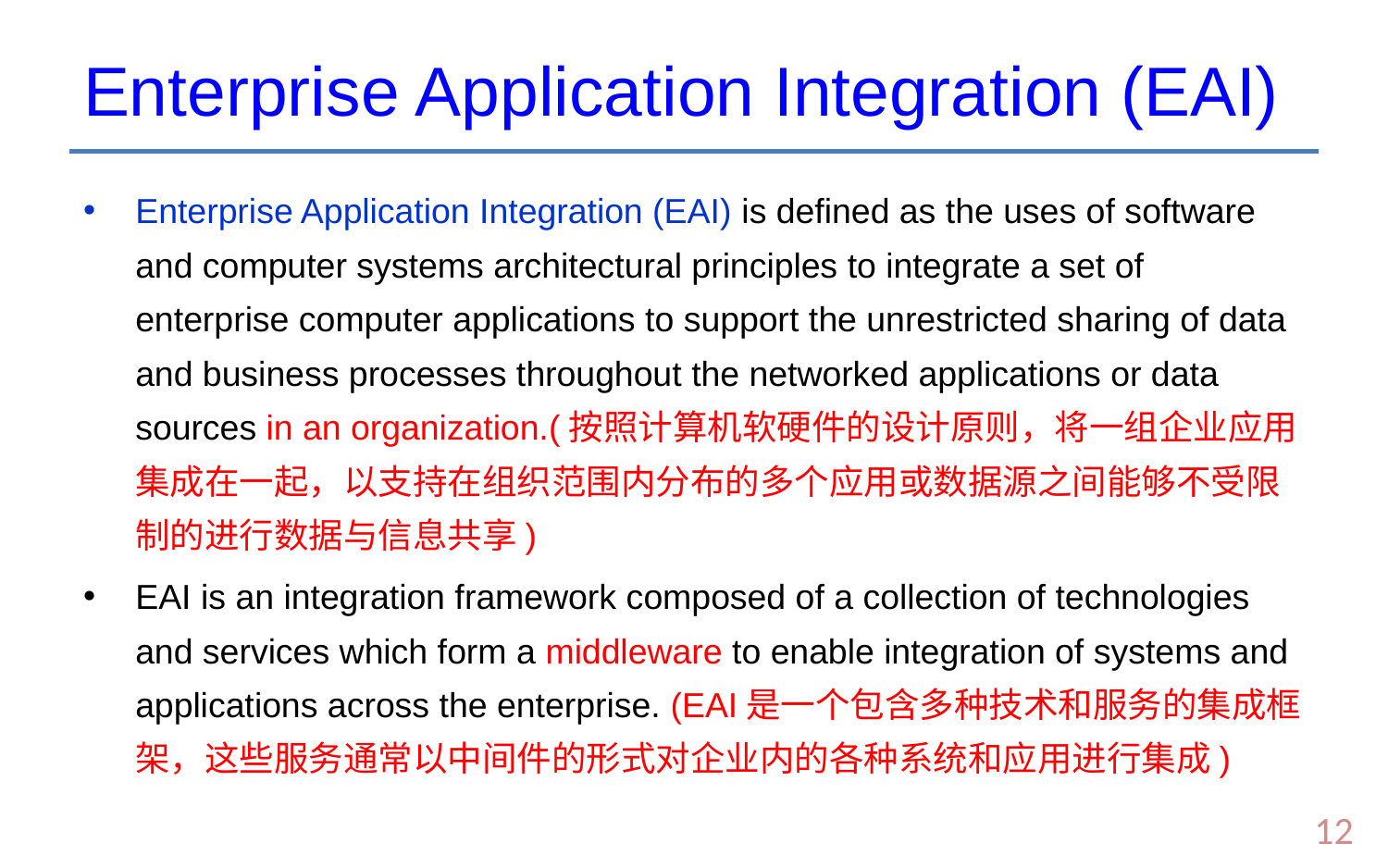

# Enterprise Application Integration (EAI)
Enterprise Application Integration (EAI) is defined as the uses of software and computer systems architectural principles to integrate a set of enterprise computer applications to support the unrestricted sharing of data and business processes throughout the networked applications or data sources in an organization.(按照计算机软硬件的设计原则，将一组企业应用集成在一起，以支持在组织范围内分布的多个应用或数据源之间能够不受限制的进行数据与信息共享)
EAI is an integration framework composed of a collection of technologies and services which form a middleware to enable integration of systems and applications across the enterprise. (EAI是一个包含多种技术和服务的集成框架，这些服务通常以中间件的形式对企业内的各种系统和应用进行集成)
12